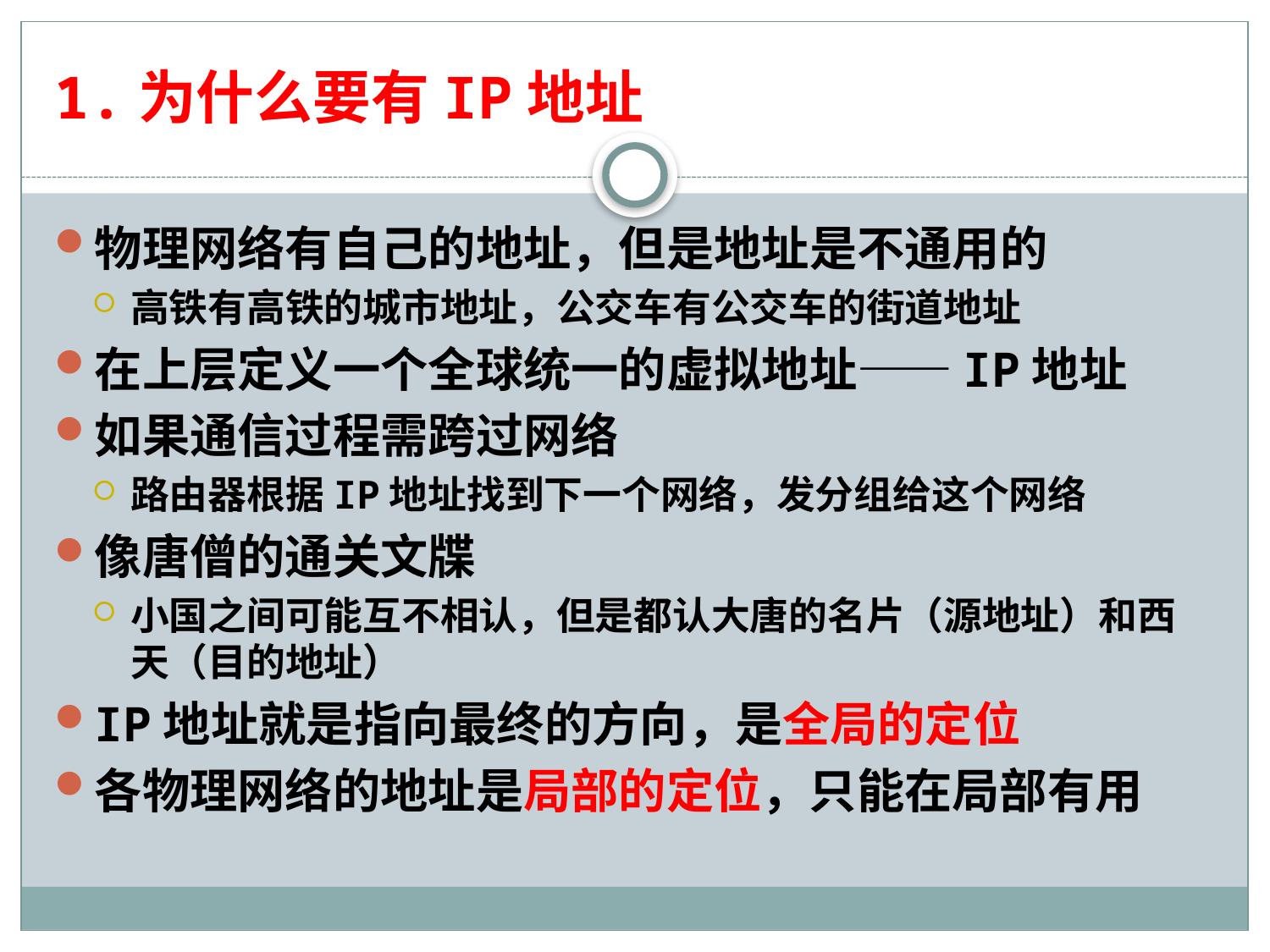

# 1.为什么要有IP地址
物理网络有自己的地址，但是地址是不通用的
高铁有高铁的城市地址，公交车有公交车的街道地址
在上层定义一个全球统一的虚拟地址——IP地址
如果通信过程需跨过网络
路由器根据IP地址找到下一个网络，发分组给这个网络
像唐僧的通关文牒
小国之间可能互不相认，但是都认大唐的名片（源地址）和西天（目的地址）
IP地址就是指向最终的方向，是全局的定位
各物理网络的地址是局部的定位，只能在局部有用